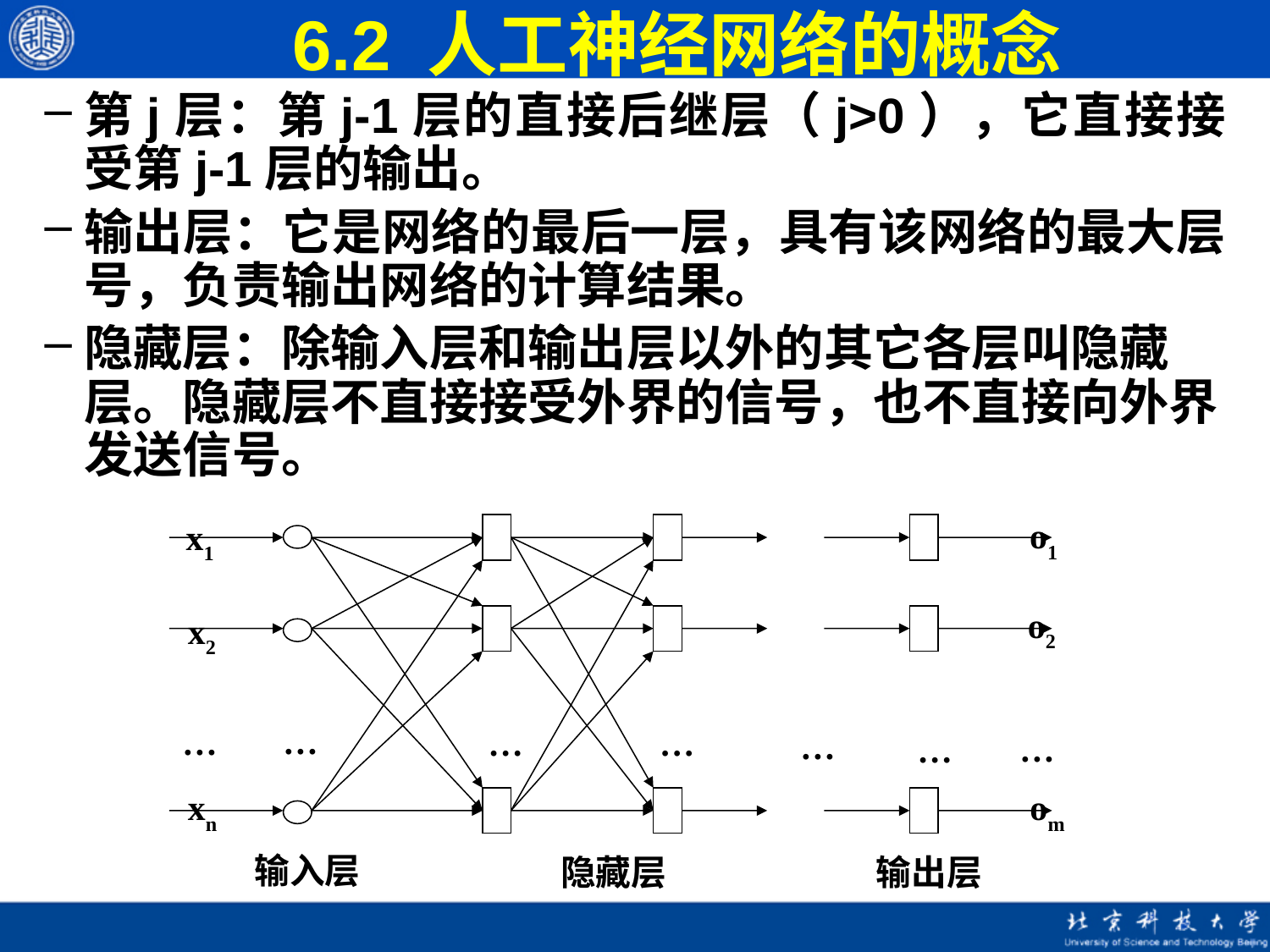

# 6.2 人工神经网络的概念
第j层：第j-1层的直接后继层（j>0），它直接接受第j-1层的输出。
输出层：它是网络的最后一层，具有该网络的最大层号，负责输出网络的计算结果。
隐藏层：除输入层和输出层以外的其它各层叫隐藏层。隐藏层不直接接受外界的信号，也不直接向外界发送信号。
o1
o2
…
om
x1
x2
…
xn

…
…
…
…
…
输入层
隐藏层
输出层